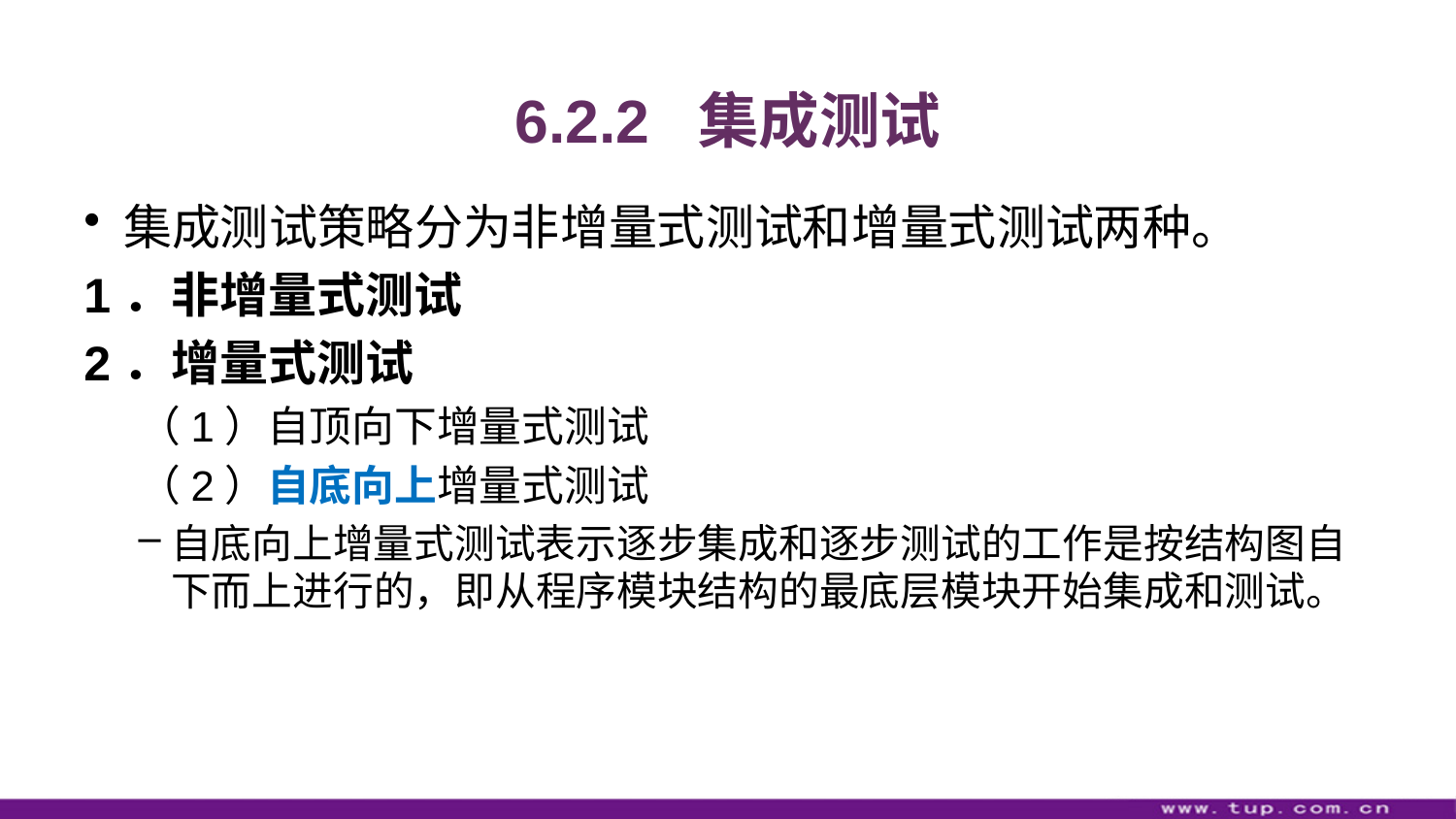

# 6.2.2  集成测试
集成测试策略分为非增量式测试和增量式测试两种。
1．非增量式测试
2．增量式测试
（1）自顶向下增量式测试
（2）自底向上增量式测试
自底向上增量式测试表示逐步集成和逐步测试的工作是按结构图自下而上进行的，即从程序模块结构的最底层模块开始集成和测试。